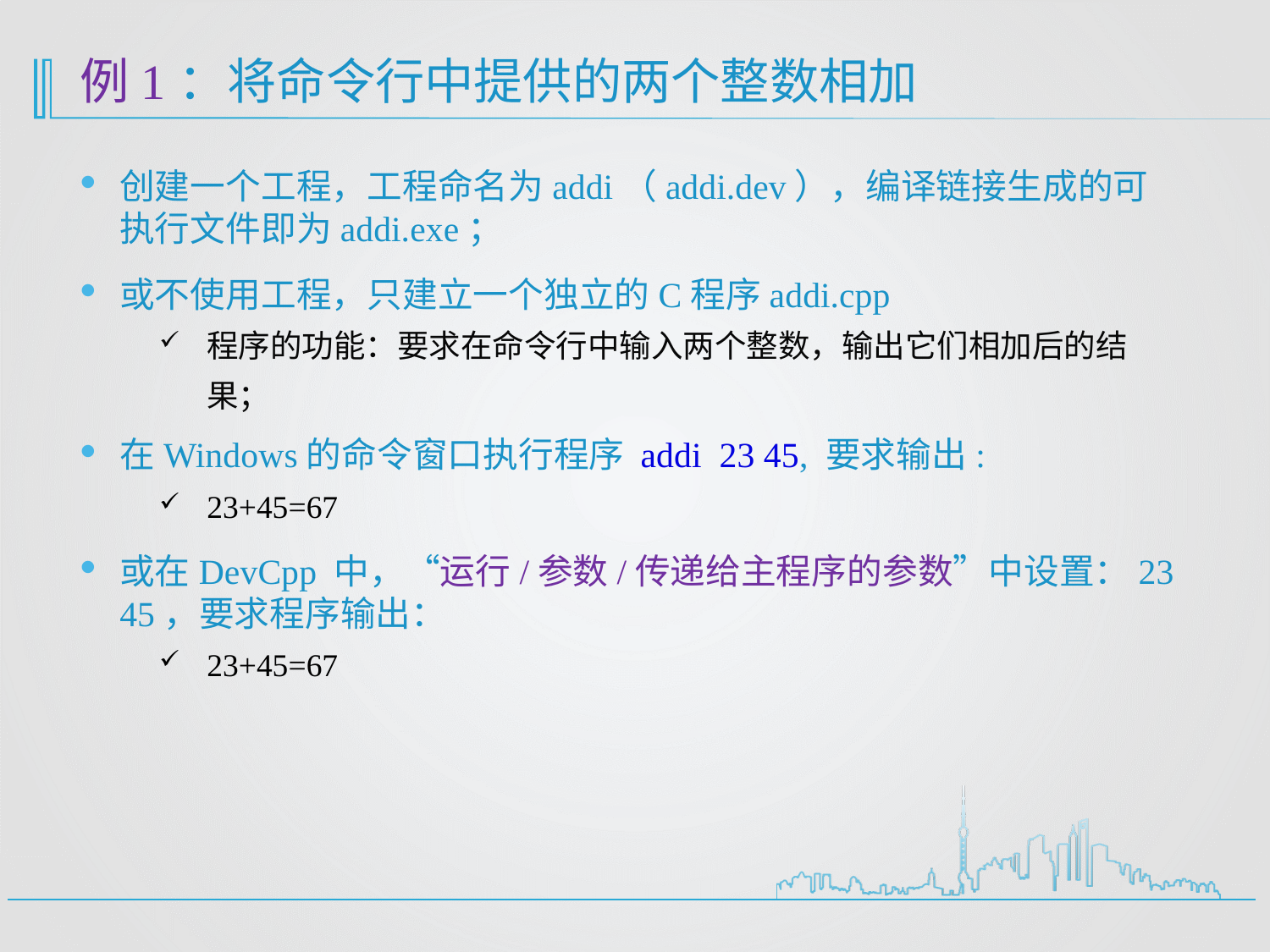

# 例1：将命令行中提供的两个整数相加
创建一个工程，工程命名为addi（addi.dev），编译链接生成的可执行文件即为addi.exe；
或不使用工程，只建立一个独立的C程序addi.cpp
程序的功能：要求在命令行中输入两个整数，输出它们相加后的结果；
在Windows的命令窗口执行程序 addi  23 45, 要求输出:
23+45=67
或在DevCpp 中，“运行/参数/传递给主程序的参数”中设置：23 45，要求程序输出：
23+45=67